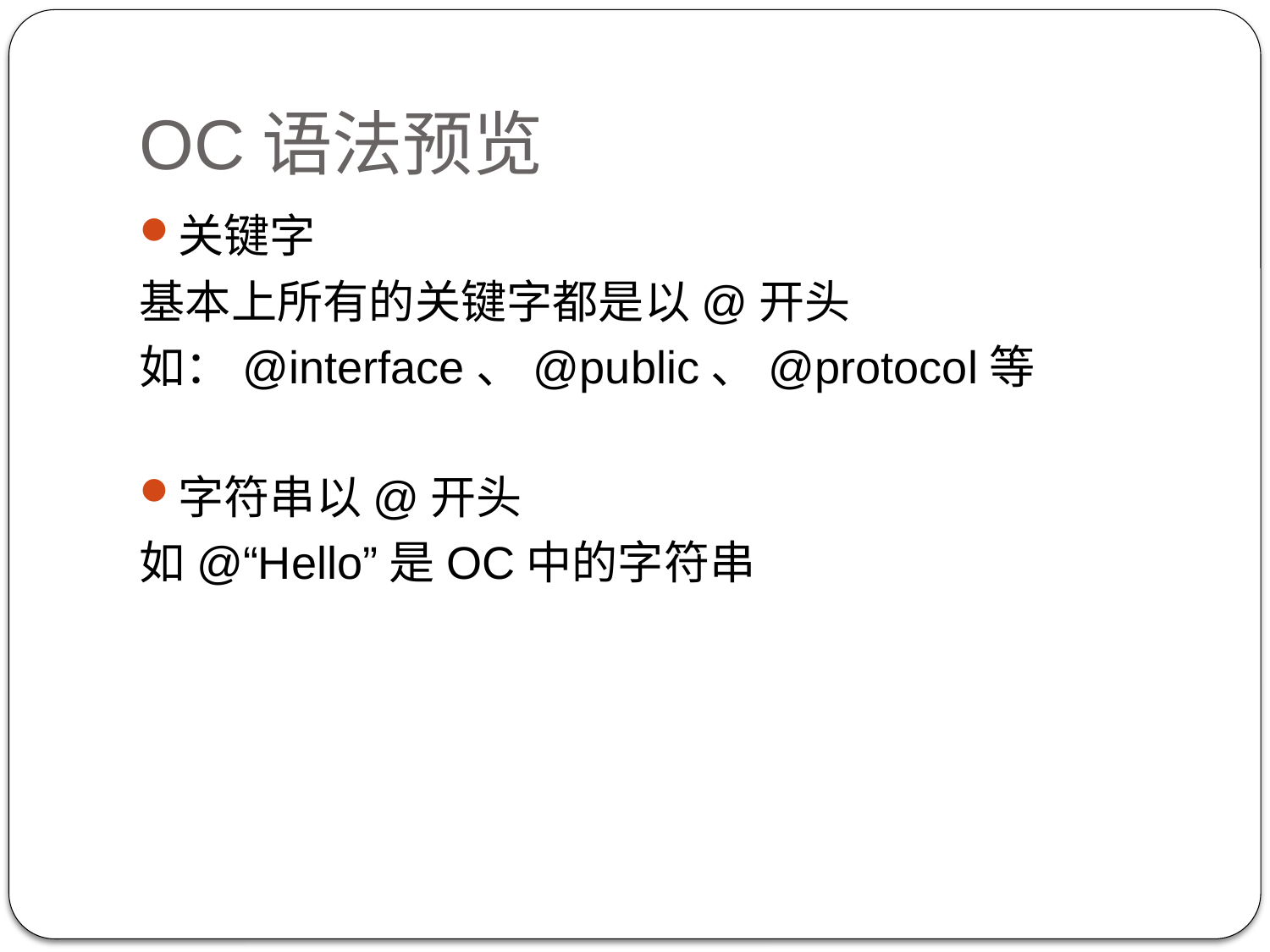

# OC语法预览
关键字
基本上所有的关键字都是以@开头
如：@interface、@public、@protocol等

字符串以@开头
如@“Hello”是OC中的字符串